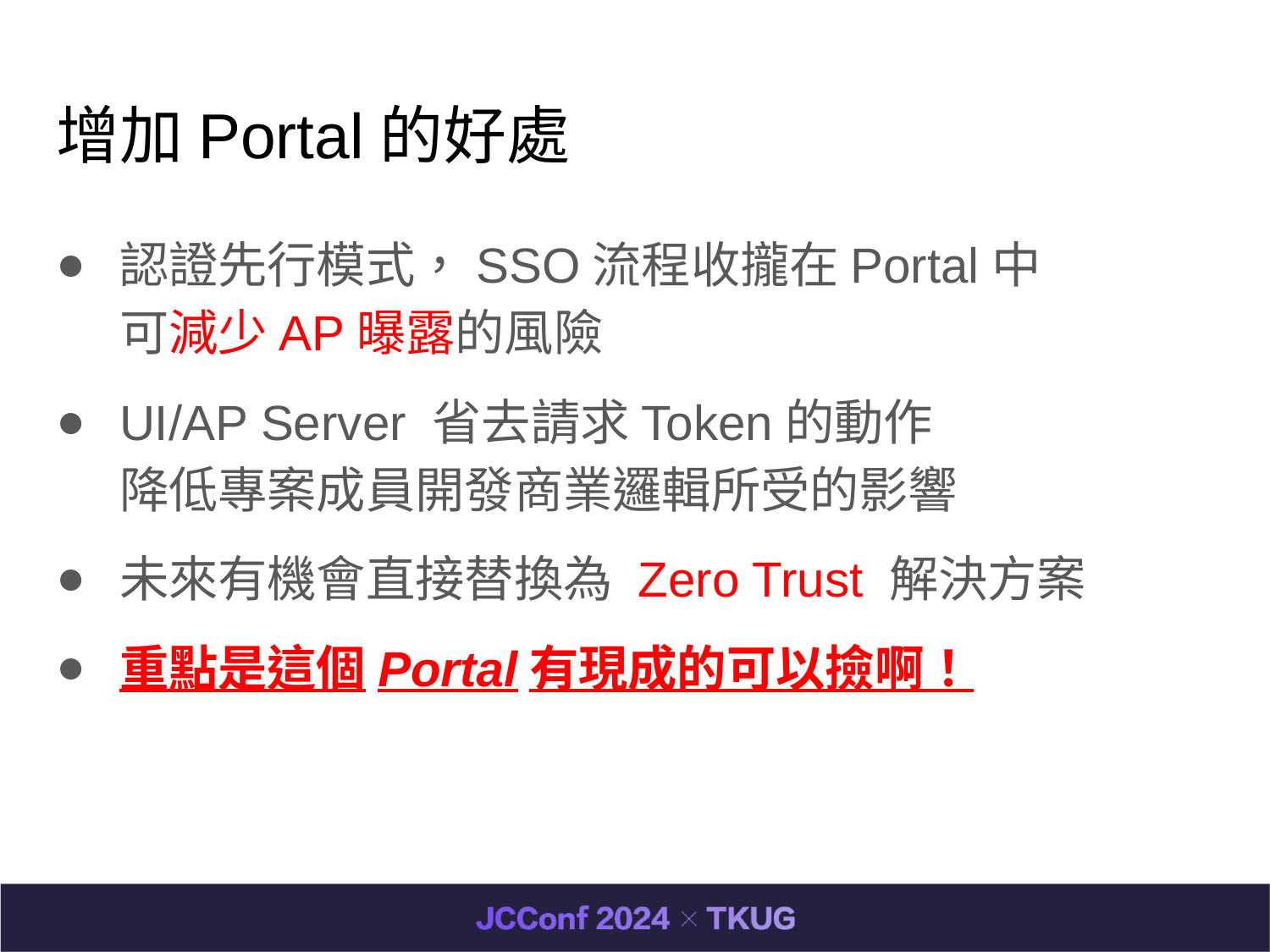

# 增加Portal的好處
認證先行模式，SSO流程收攏在Portal中
可減少AP曝露的風險
UI/AP Server 省去請求Token的動作
降低專案成員開發商業邏輯所受的影響
未來有機會直接替換為 Zero Trust 解決方案
重點是這個Portal有現成的可以撿啊！